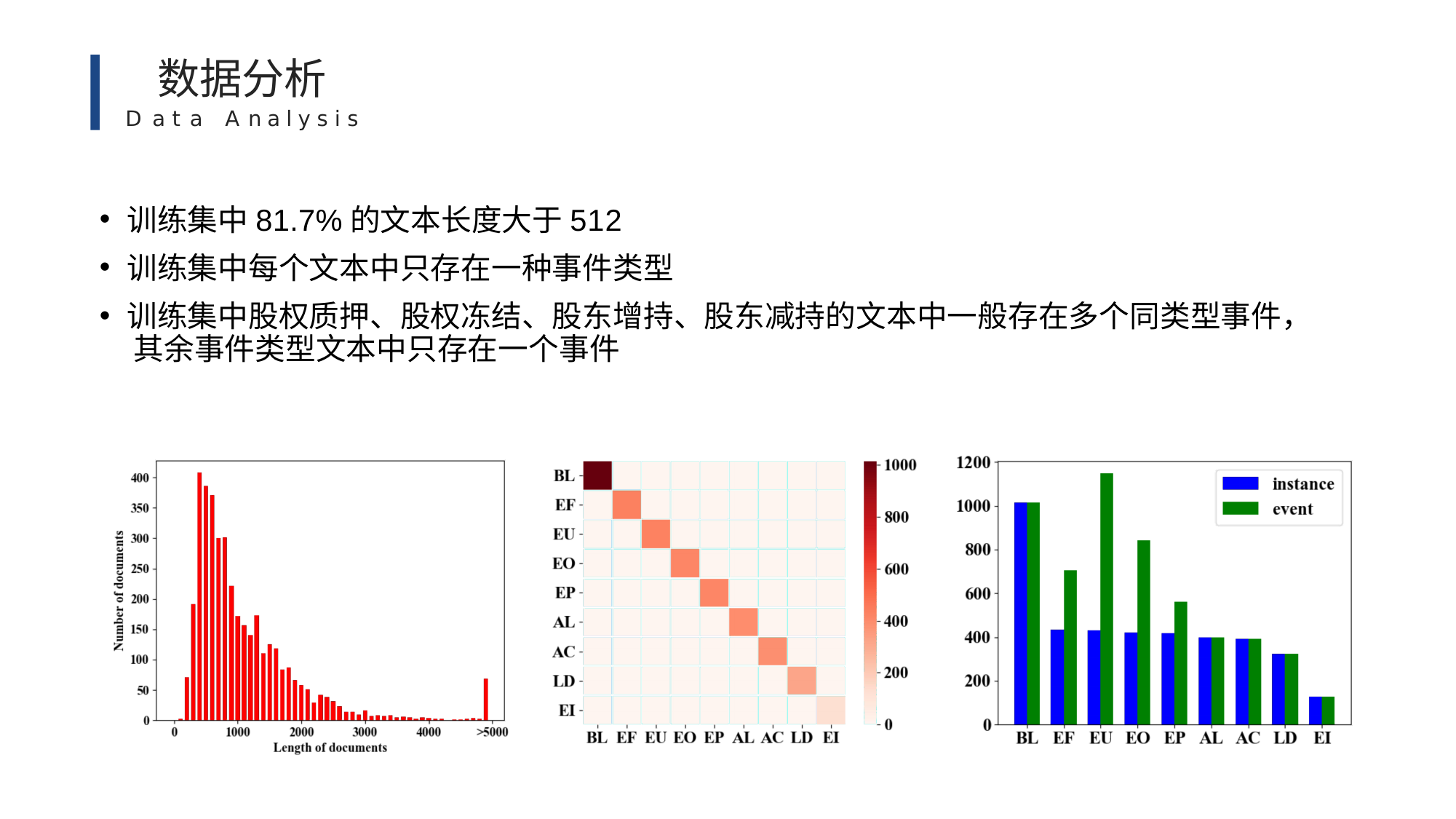

# 数据分析
D  a t a	A n a l y s i s

训练集中81.7%的文本长度大于512
训练集中每个文本中只存在一种事件类型
训练集中股权质押、股权冻结、股东增持、股东减持的文本中一般存在多个同类型事件， 其余事件类型文本中只存在一个事件